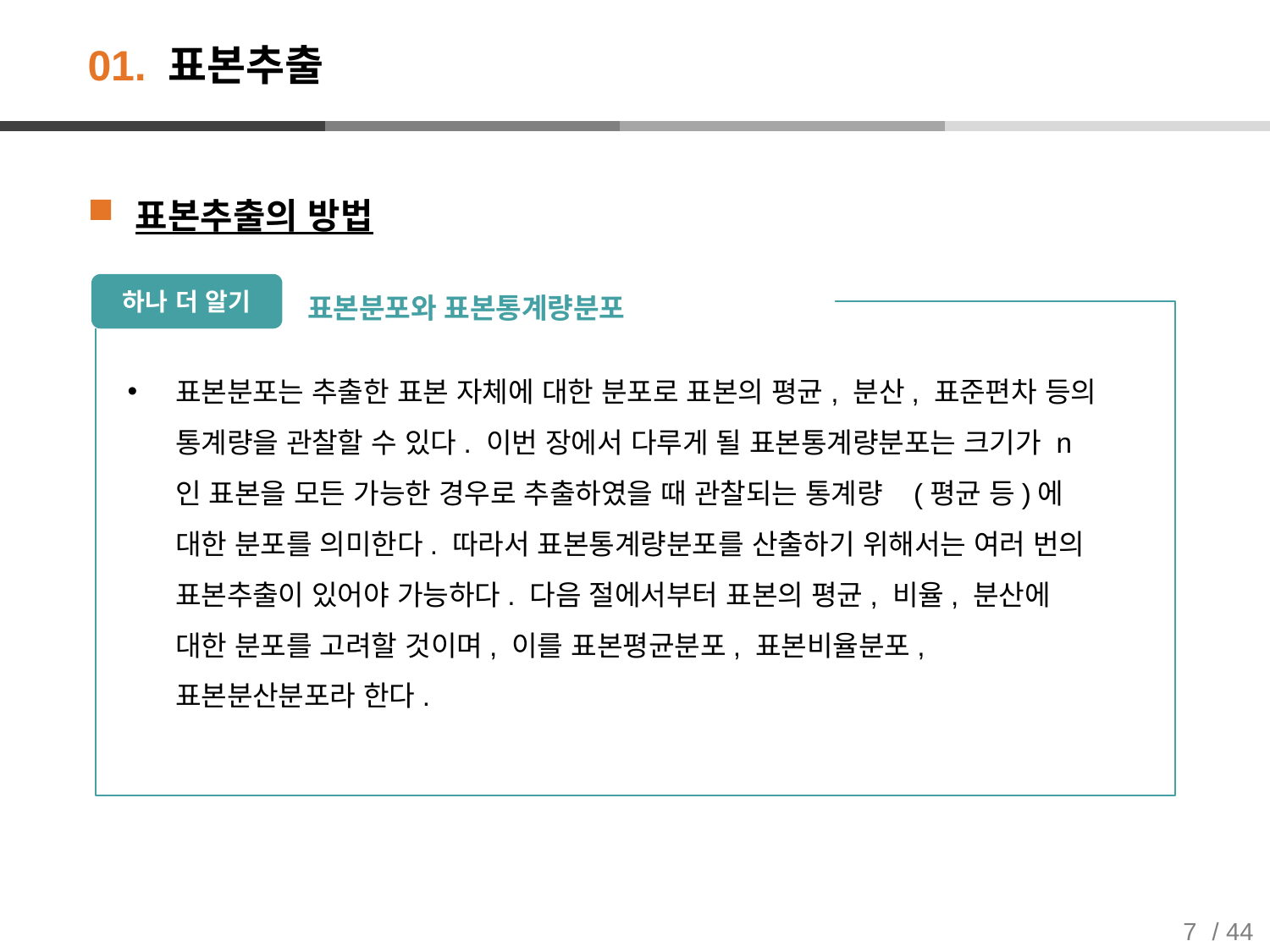

# 01. 표본추출
표본추출의 방법
-
표본분포와 표본통계량분포

하나 더 알기

표본분포는 추출한 표본 자체에 대한 분포로 표본의 평균, 분산, 표준편차 등의 통계량을 관찰할 수 있다. 이번 장에서 다루게 될 표본통계량분포는 크기가 n인 표본을 모든 가능한 경우로 추출하였을 때 관찰되는 통계량   (평균 등)에 대한 분포를 의미한다. 따라서 표본통계량분포를 산출하기 위해서는 여러 번의 표본추출이 있어야 가능하다. 다음 절에서부터 표본의 평균, 비율, 분산에 대한 분포를 고려할 것이며, 이를 표본평균분포, 표본비율분포, 표본분산분포라 한다.